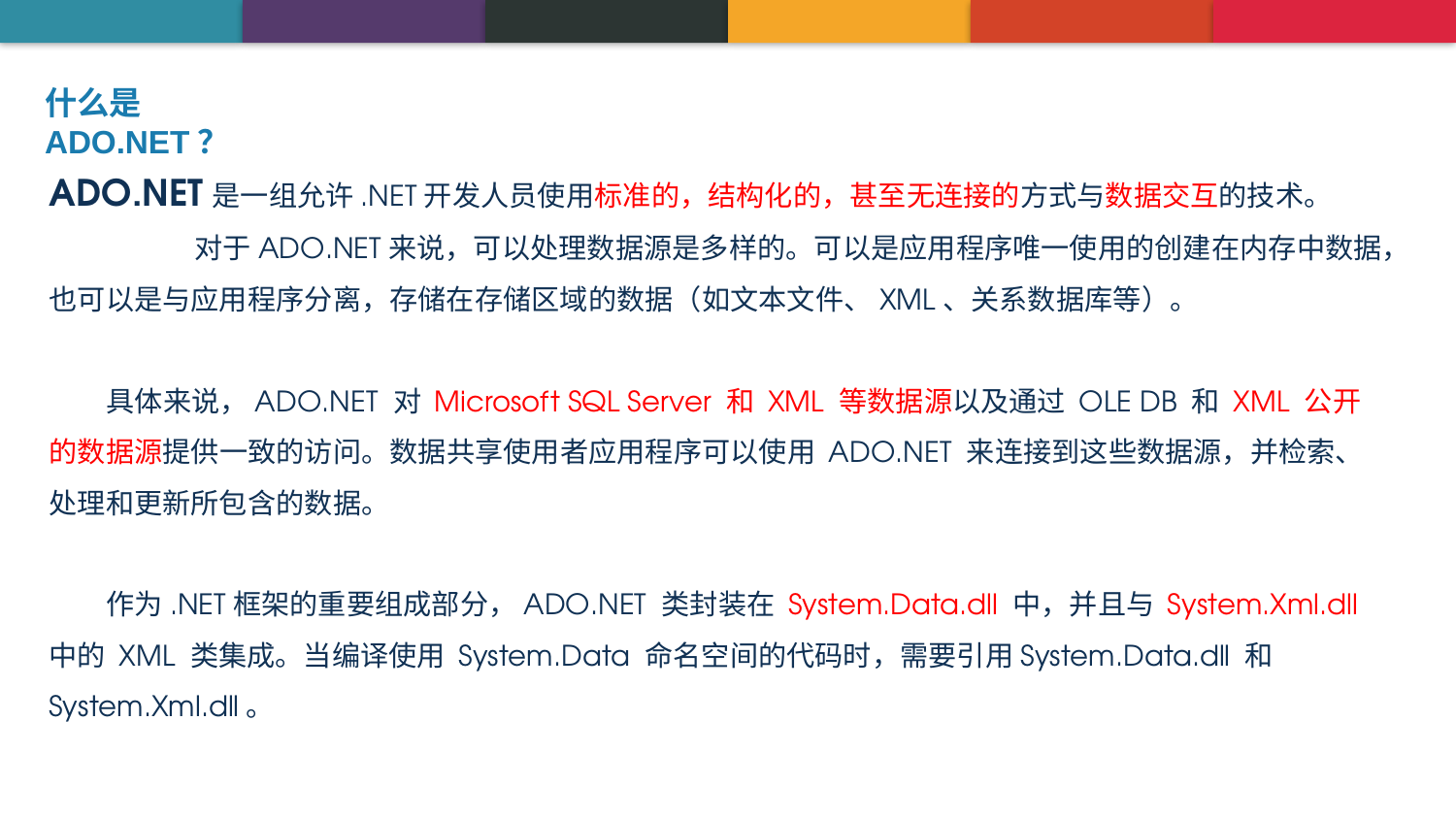

什么是ADO.NET？
ADO.NET是一组允许.NET开发人员使用标准的，结构化的，甚至无连接的方式与数据交互的技术。
	对于ADO.NET来说，可以处理数据源是多样的。可以是应用程序唯一使用的创建在内存中数据，也可以是与应用程序分离，存储在存储区域的数据（如文本文件、XML、关系数据库等）。

        具体来说，ADO.NET 对 Microsoft SQL Server 和 XML 等数据源以及通过 OLE DB 和 XML 公开的数据源提供一致的访问。数据共享使用者应用程序可以使用 ADO.NET 来连接到这些数据源，并检索、处理和更新所包含的数据。

        作为.NET框架的重要组成部分，ADO.NET 类封装在 System.Data.dll 中，并且与 System.Xml.dll 中的 XML 类集成。当编译使用 System.Data 命名空间的代码时，需要引用System.Data.dll 和 System.Xml.dll。